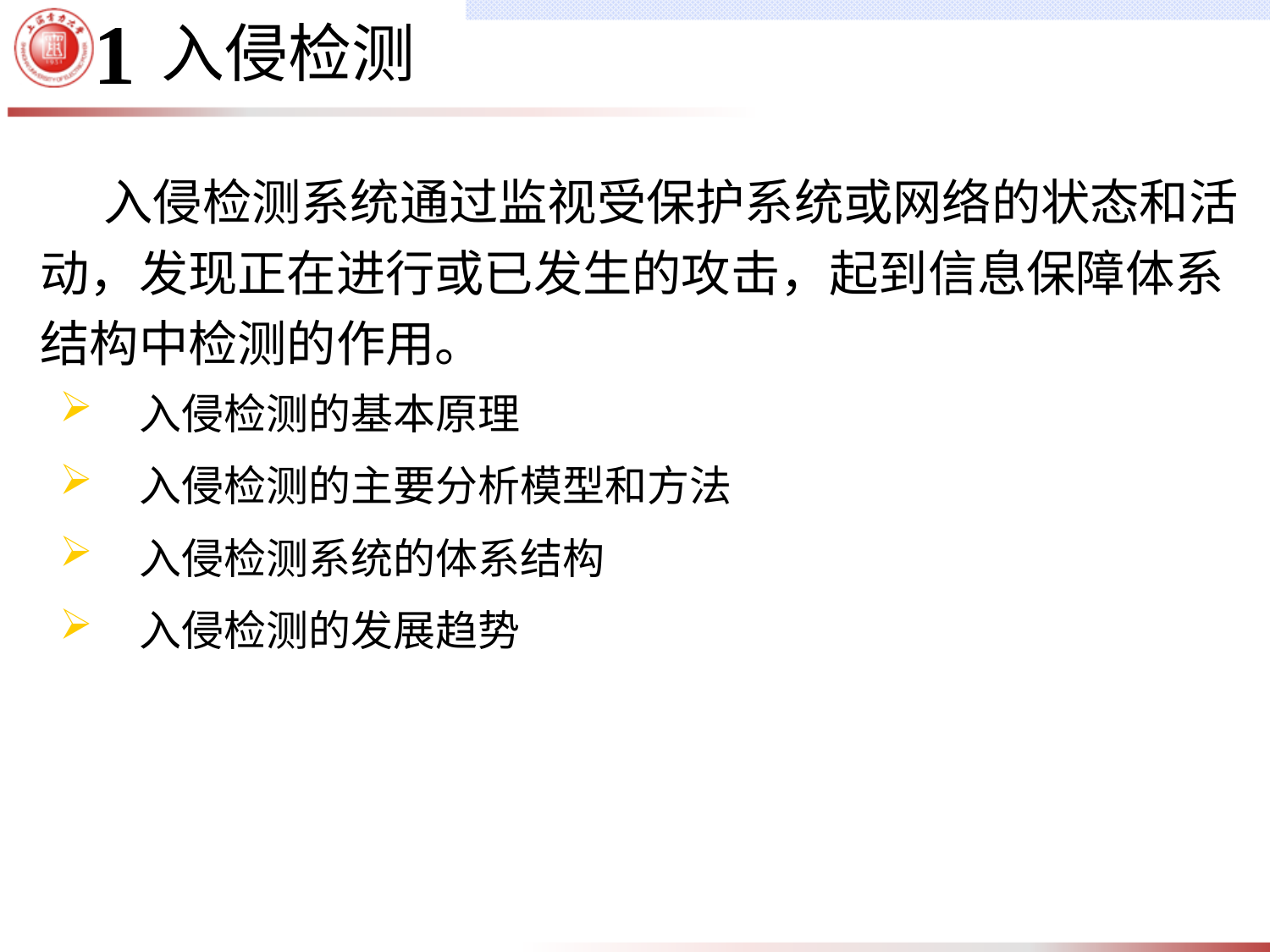

1
入侵检测
入侵检测系统通过监视受保护系统或网络的状态和活动，发现正在进行或已发生的攻击，起到信息保障体系结构中检测的作用。
入侵检测的基本原理
入侵检测的主要分析模型和方法
入侵检测系统的体系结构
入侵检测的发展趋势